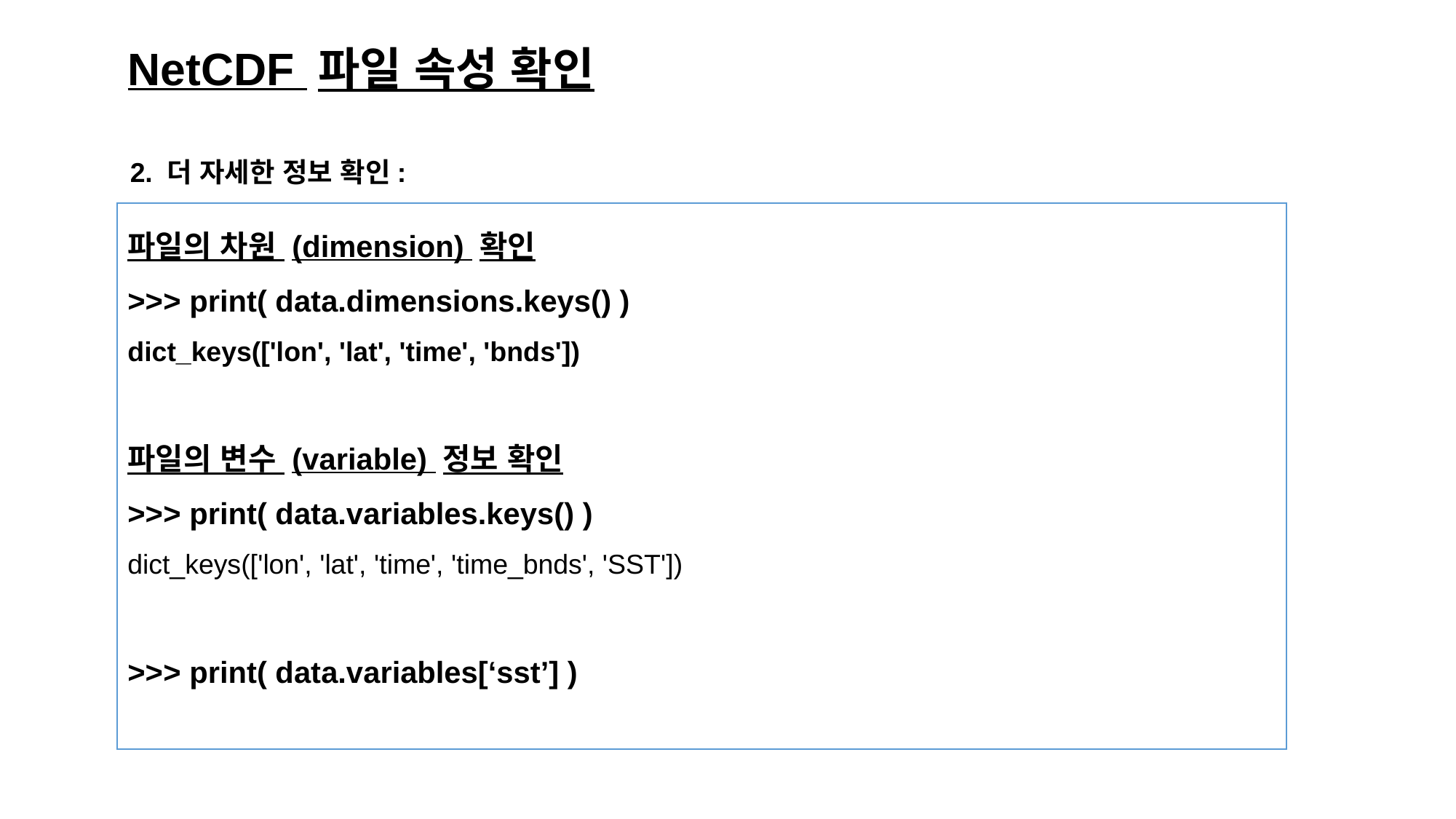

# NetCDF 파일 속성 확인
 2. 더 자세한 정보 확인:
파일의 차원 (dimension) 확인
>>> print( data.dimensions.keys() )
dict_keys(['lon', 'lat', 'time', 'bnds'])

파일의 변수 (variable) 정보 확인
>>> print( data.variables.keys() )
dict_keys(['lon', 'lat', 'time', 'time_bnds', 'SST'])

>>> print( data.variables[‘sst’] )